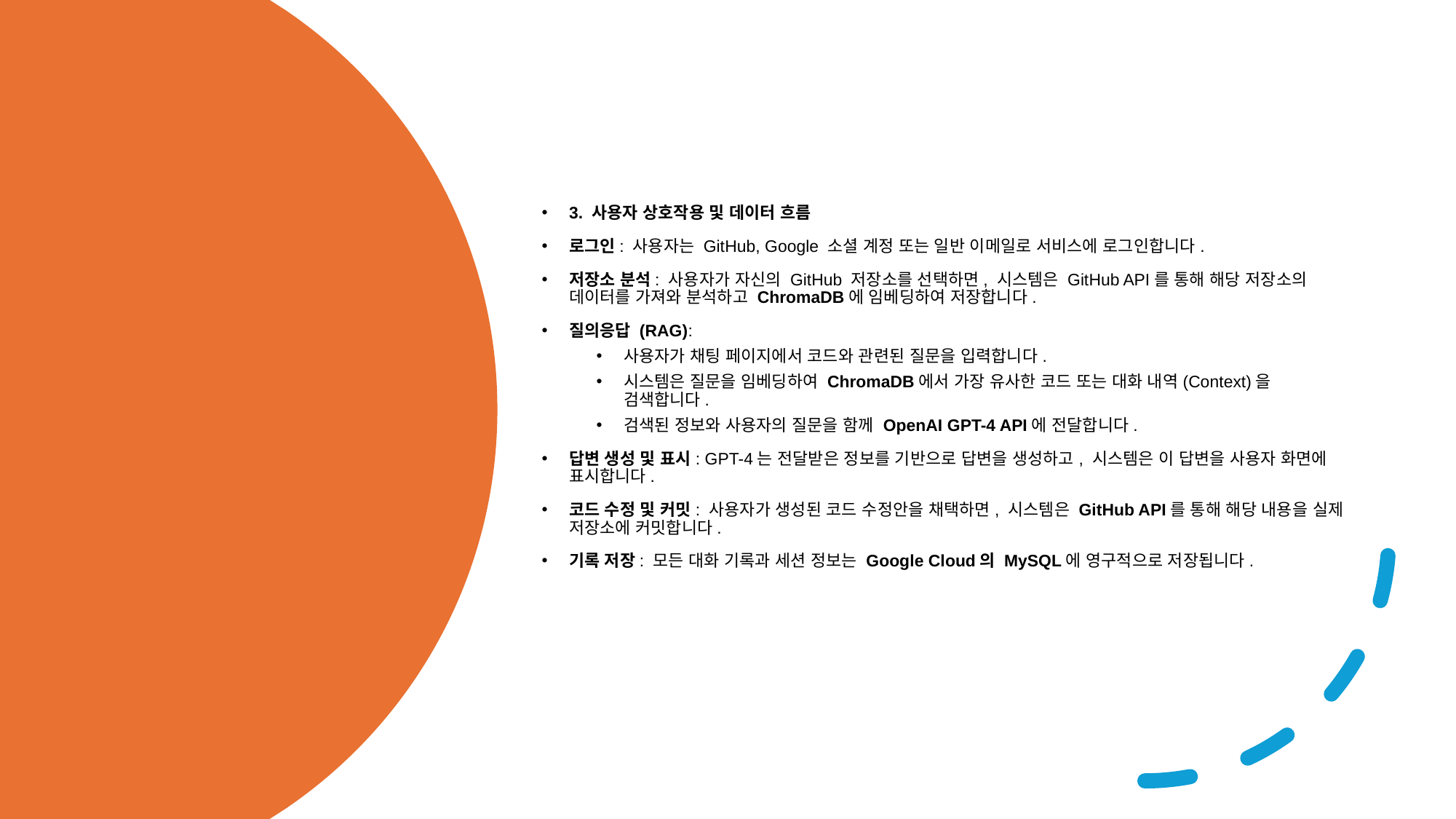

3. 사용자 상호작용 및 데이터 흐름
로그인: 사용자는 GitHub, Google 소셜 계정 또는 일반 이메일로 서비스에 로그인합니다.
저장소 분석: 사용자가 자신의 GitHub 저장소를 선택하면, 시스템은 GitHub API를 통해 해당 저장소의 데이터를 가져와 분석하고 ChromaDB에 임베딩하여 저장합니다.
질의응답 (RAG):
사용자가 채팅 페이지에서 코드와 관련된 질문을 입력합니다.
시스템은 질문을 임베딩하여 ChromaDB에서 가장 유사한 코드 또는 대화 내역(Context)을 검색합니다.
검색된 정보와 사용자의 질문을 함께 OpenAI GPT-4 API에 전달합니다.
답변 생성 및 표시: GPT-4는 전달받은 정보를 기반으로 답변을 생성하고, 시스템은 이 답변을 사용자 화면에 표시합니다.
코드 수정 및 커밋: 사용자가 생성된 코드 수정안을 채택하면, 시스템은 GitHub API를 통해 해당 내용을 실제 저장소에 커밋합니다.
기록 저장: 모든 대화 기록과 세션 정보는 Google Cloud의 MySQL에 영구적으로 저장됩니다.